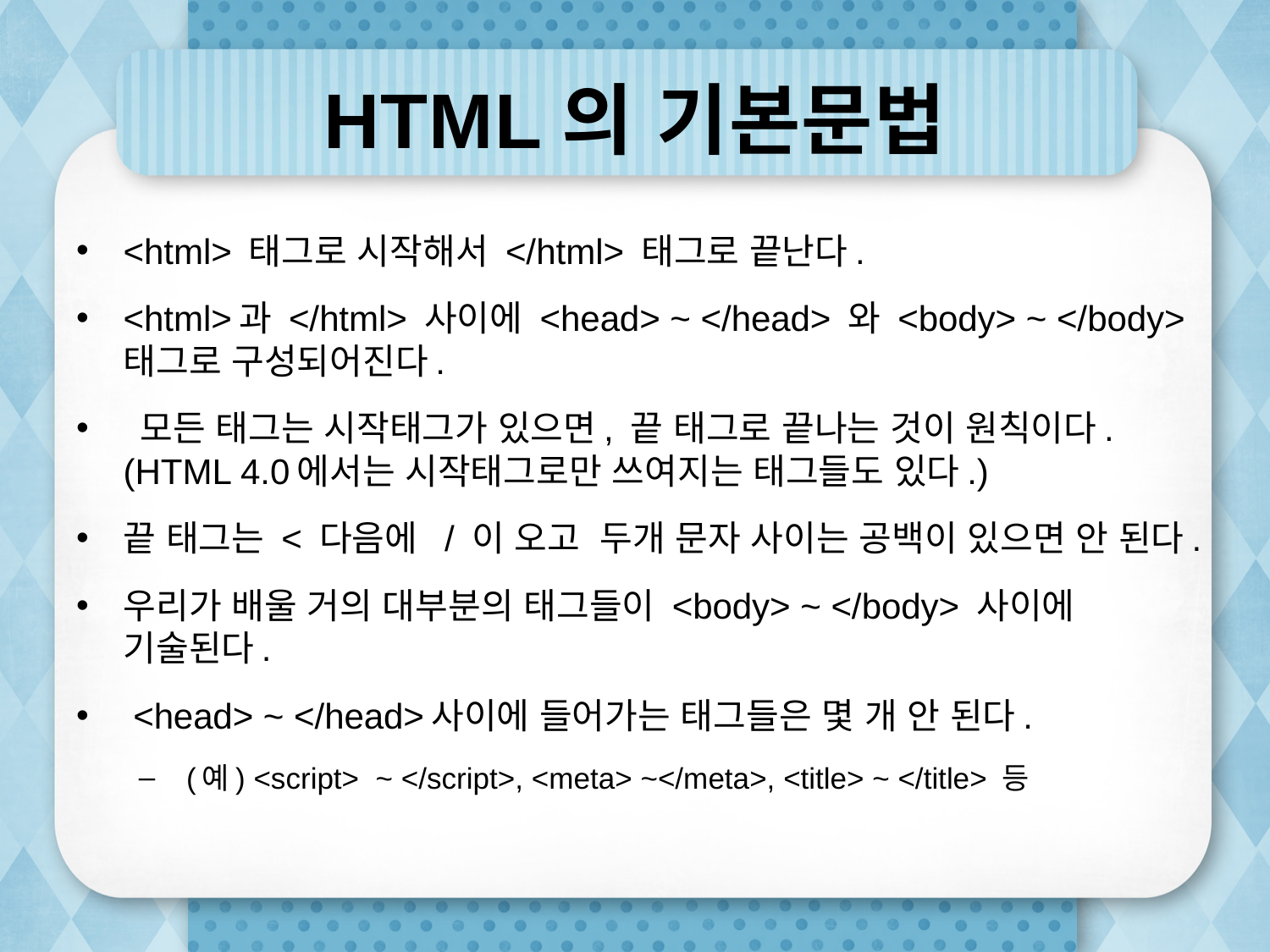

# HTML의 기본문법
<html> 태그로 시작해서 </html> 태그로 끝난다.
<html>과 </html> 사이에 <head> ~ </head> 와 <body> ~ </body> 태그로 구성되어진다.
 모든 태그는 시작태그가 있으면, 끝 태그로 끝나는 것이 원칙이다.(HTML 4.0에서는 시작태그로만 쓰여지는 태그들도 있다.)
끝 태그는 < 다음에  / 이 오고  두개 문자 사이는 공백이 있으면 안 된다.
우리가 배울 거의 대부분의 태그들이 <body> ~ </body> 사이에 기술된다.
 <head> ~ </head>사이에 들어가는 태그들은 몇 개 안 된다.
 (예) <script>  ~ </script>, <meta> ~</meta>, <title> ~ </title> 등